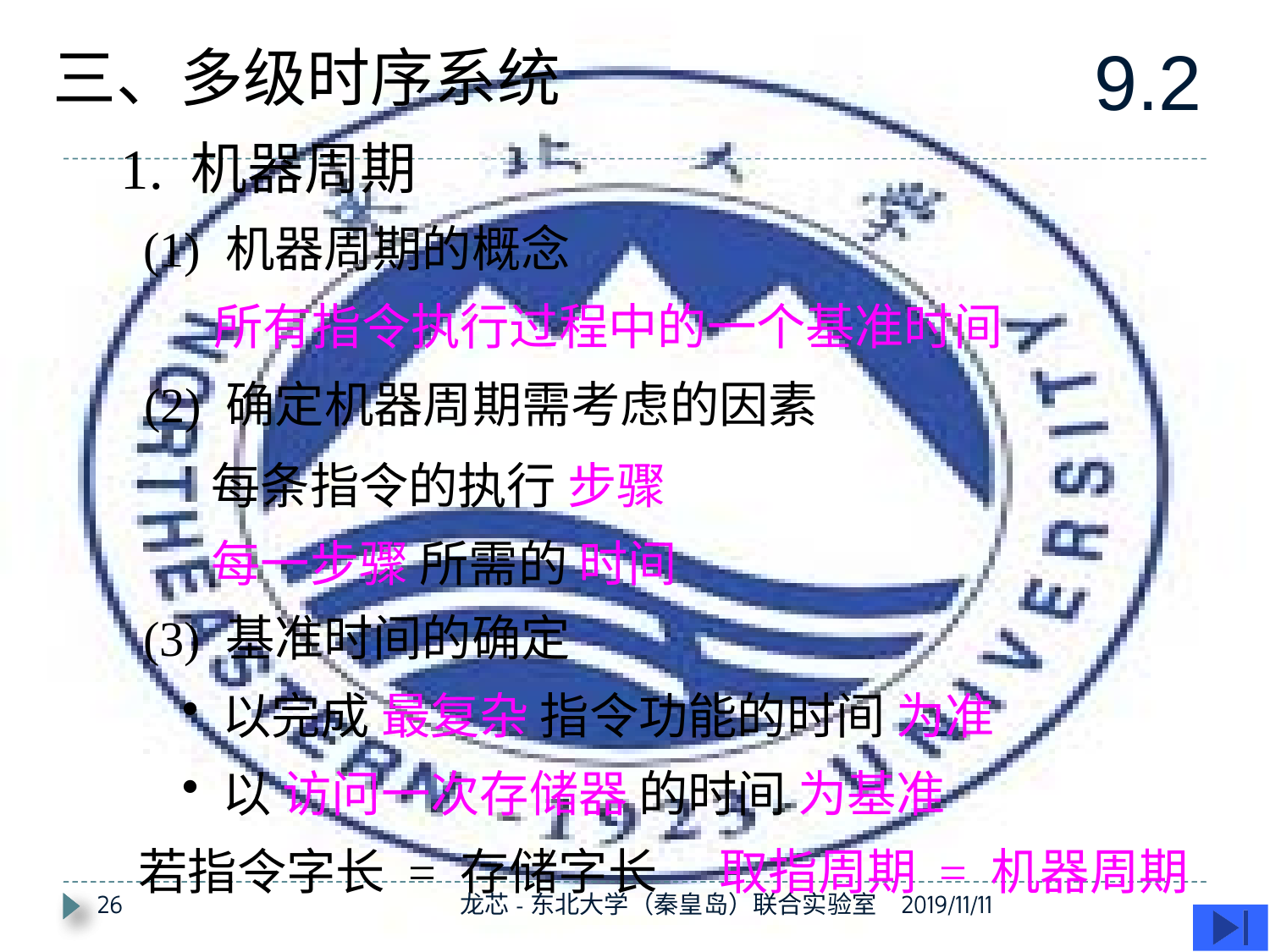

9.2
三、多级时序系统
1. 机器周期
(1) 机器周期的概念
所有指令执行过程中的一个基准时间
(2) 确定机器周期需考虑的因素
每条指令的执行 步骤
每一步骤 所需的 时间
(3) 基准时间的确定
 以完成 最复杂 指令功能的时间 为准
 以 访问一次存储器 的时间 为基准
若指令字长 = 存储字长
取指周期 = 机器周期
26
龙芯-东北大学（秦皇岛）联合实验室
2019/11/11